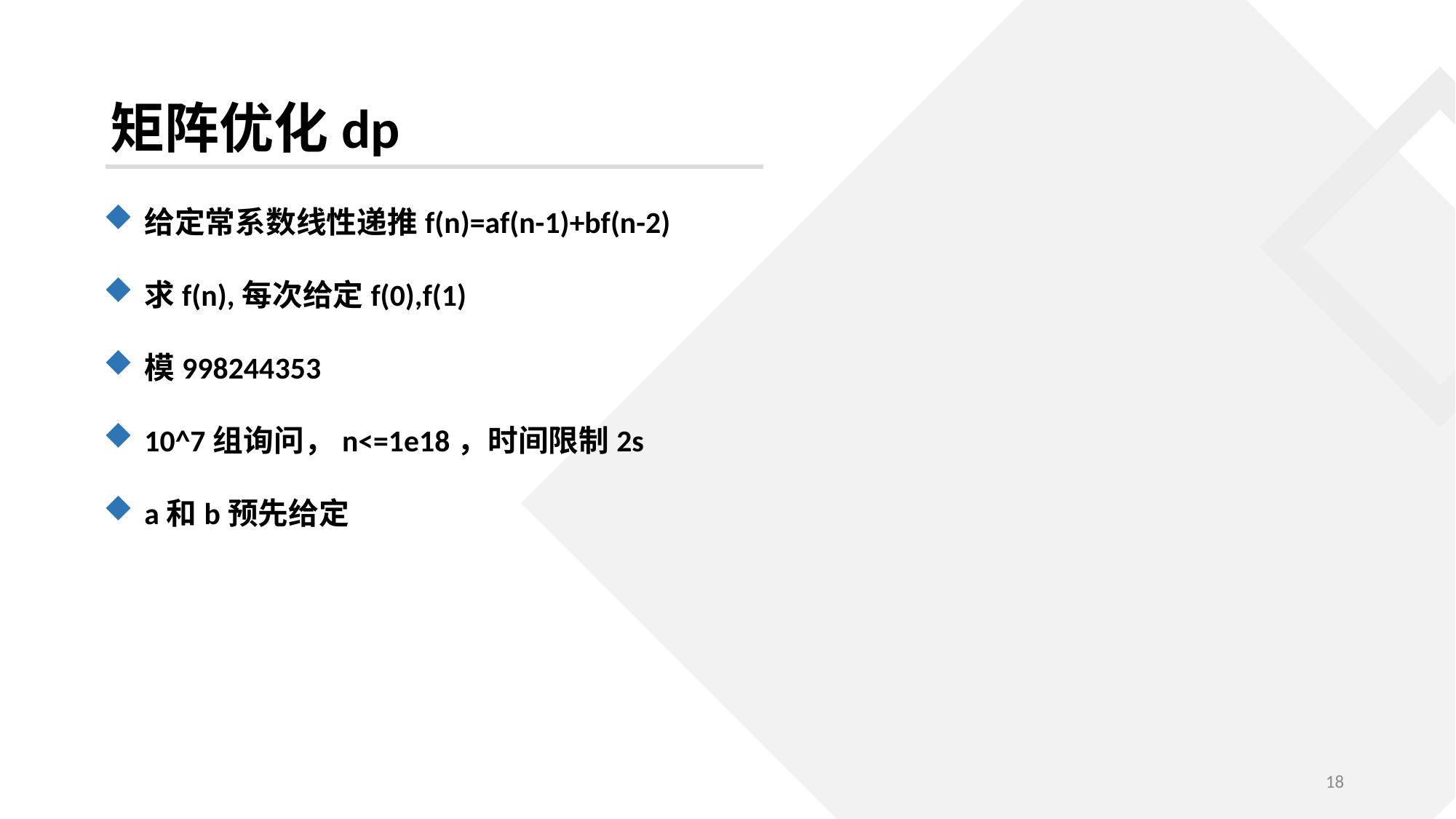

矩阵优化dp
给定常系数线性递推f(n)=af(n-1)+bf(n-2)

求f(n),每次给定f(0),f(1)

模998244353

10^7组询问，n<=1e18，时间限制2s

a和b预先给定

18